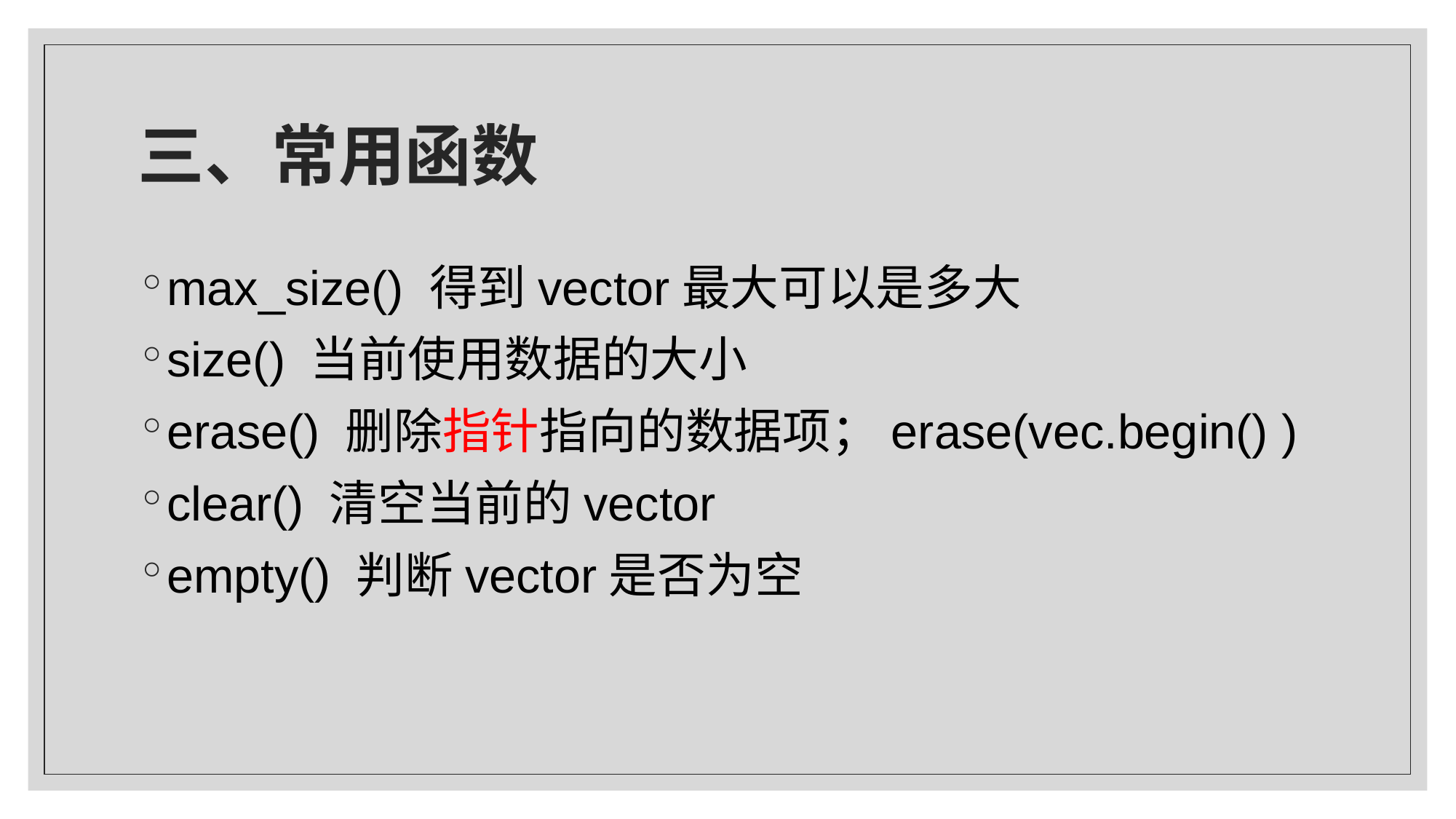

# 三、常用函数
max_size() 得到vector最大可以是多大
size() 当前使用数据的大小
erase() 删除指针指向的数据项；erase(vec.begin() )
clear() 清空当前的vector
empty() 判断vector是否为空